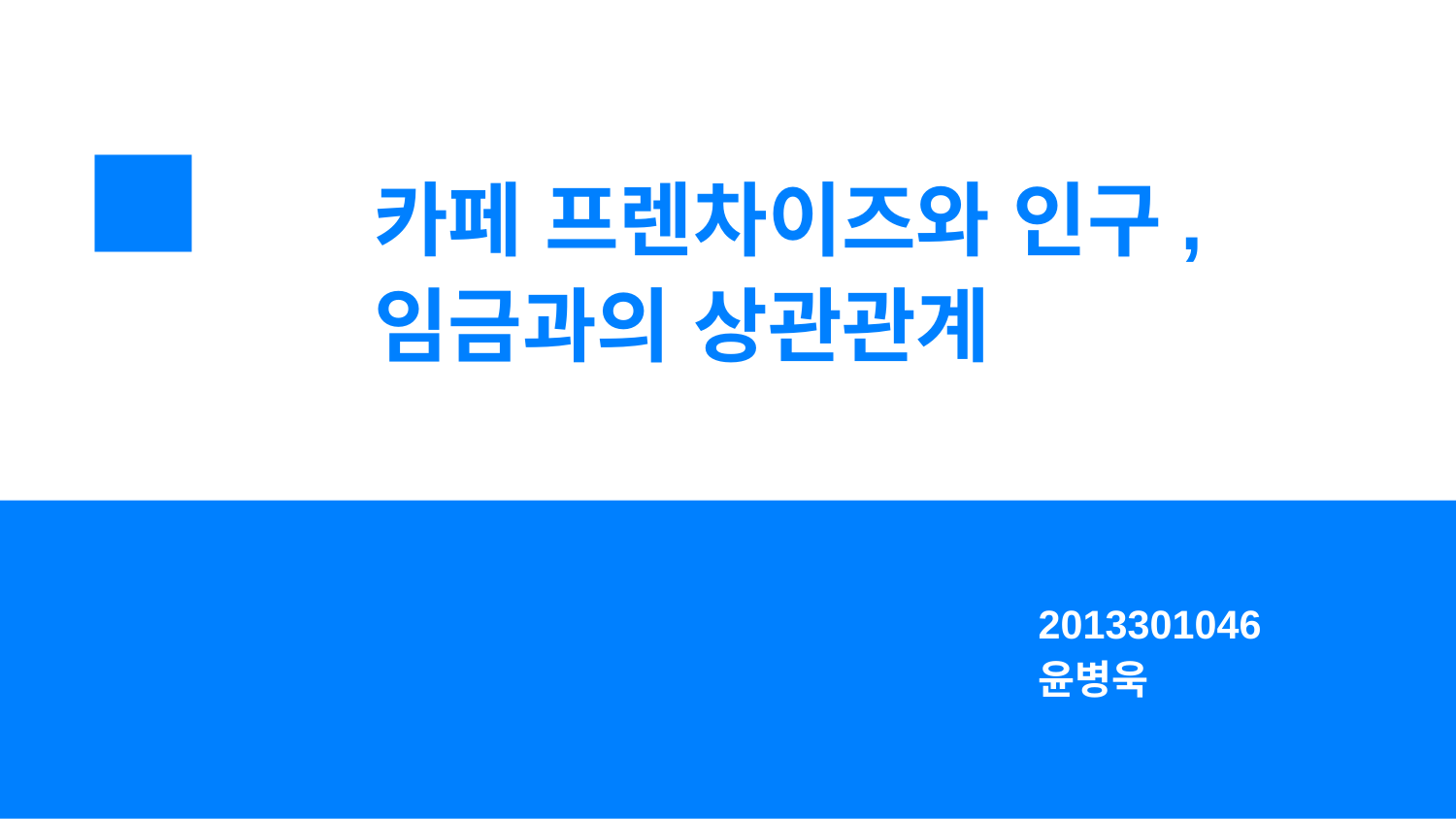

# ■		카페 프렌차이즈와 인구, 임금과의 상관관계

2013301046
윤병욱